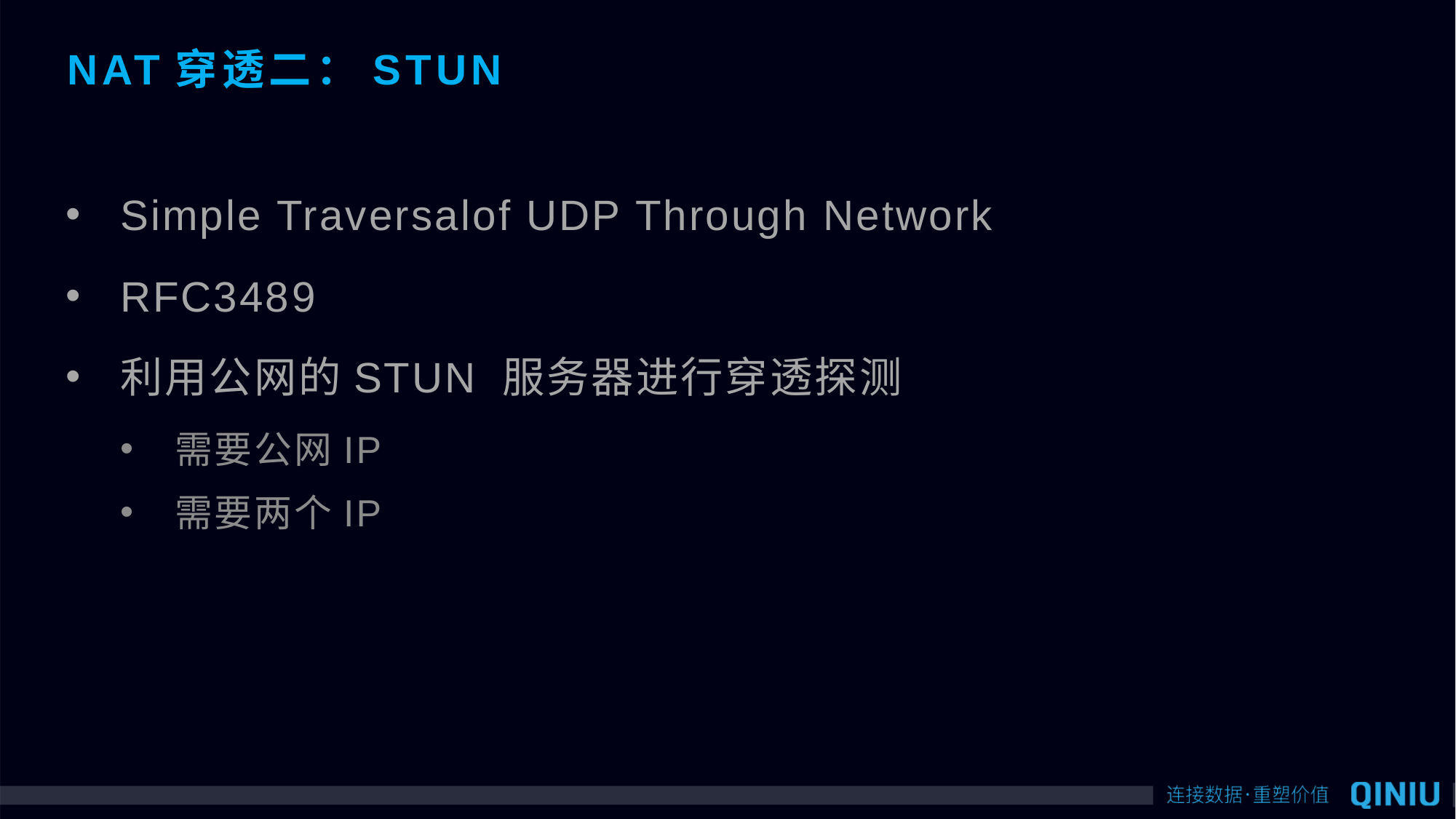

# NAT穿透二：STUN
Simple Traversalof UDP Through Network
RFC3489
利用公网的STUN 服务器进行穿透探测
需要公网IP
需要两个IP